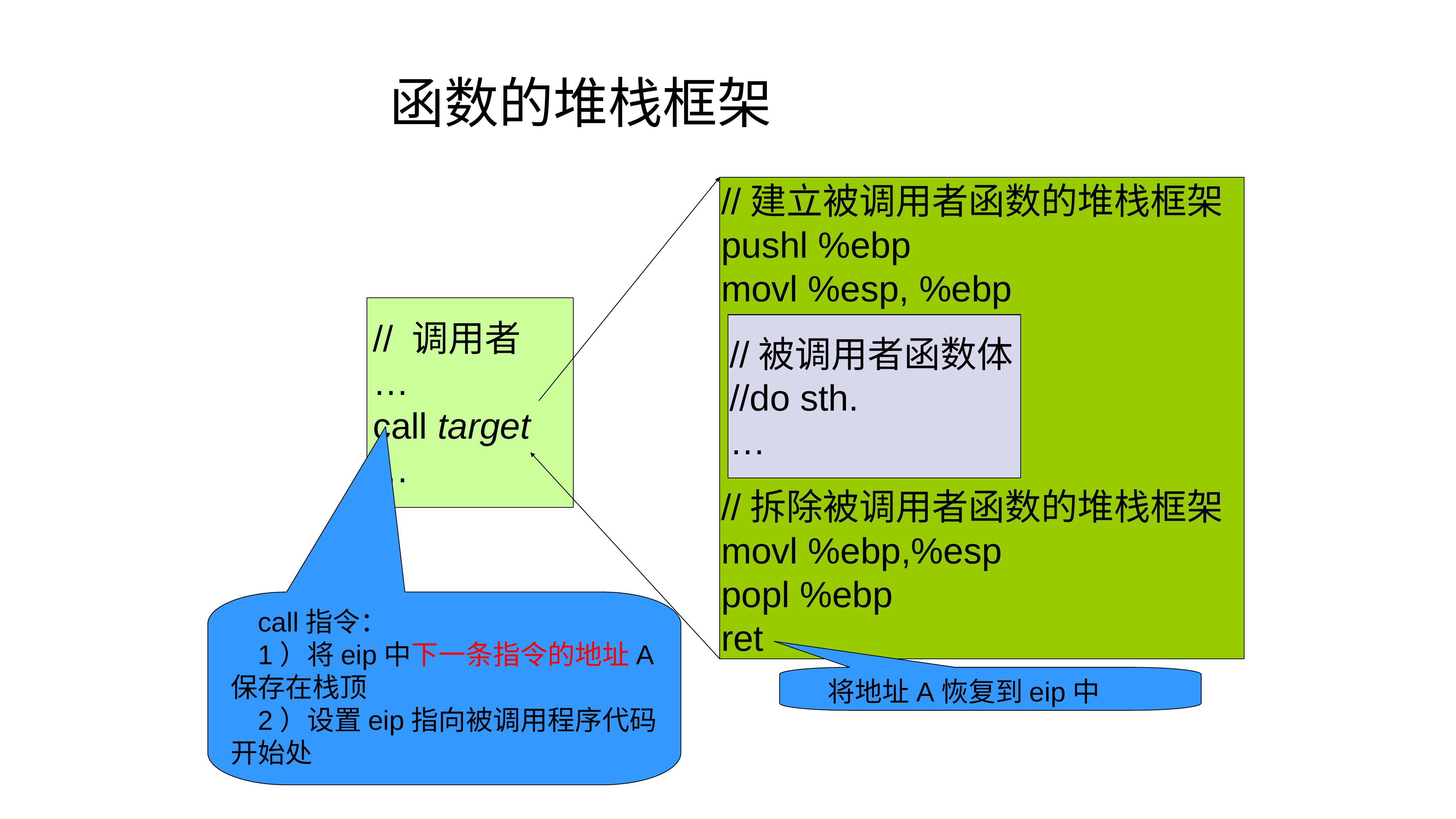

# 函数的堆栈框架
//建立被调用者函数的堆栈框架
pushl %ebp
movl %esp, %ebp

//拆除被调用者函数的堆栈框架
movl %ebp,%esp
popl %ebp
ret

// 调用者
…
call target
…

//被调用者函数体
//do sth.
…

call指令：
1）将eip中下一条指令的地址A保存在栈顶
2）设置eip指向被调用程序代码开始处

将地址A恢复到eip中